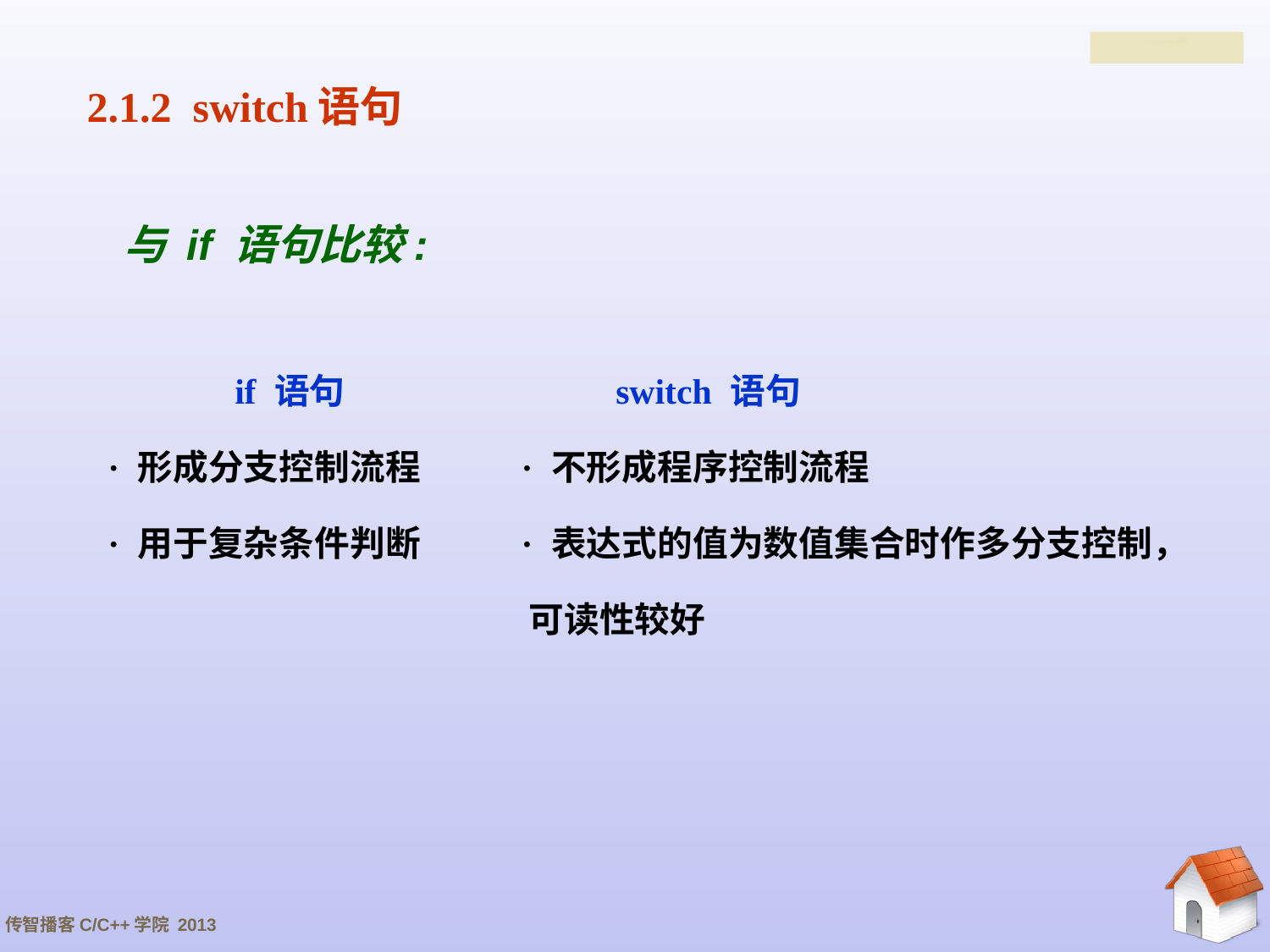

# 2.1.2  switch 语句
2.1.2  switch语句
与 if 语句比较:
	if 语句			switch 语句
· 形成分支控制流程	   · 不形成程序控制流程
· 用于复杂条件判断	   · 表达式的值为数值集合时作多分支控制，                   			     可读性较好